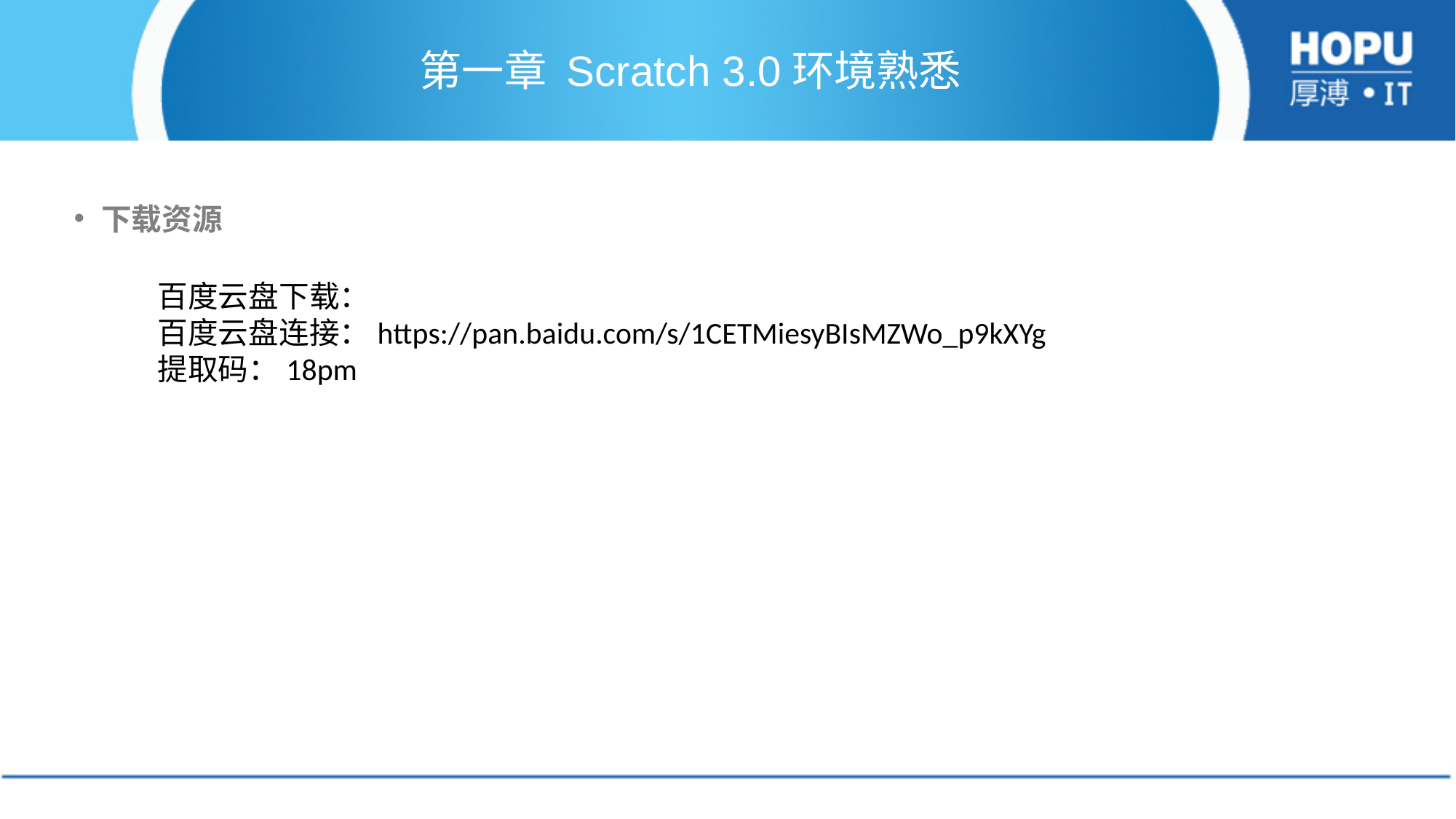

# 第一章 Scratch 3.0环境熟悉
下载资源
百度云盘下载：
百度云盘连接：https://pan.baidu.com/s/1CETMiesyBIsMZWo_p9kXYg
提取码：18pm